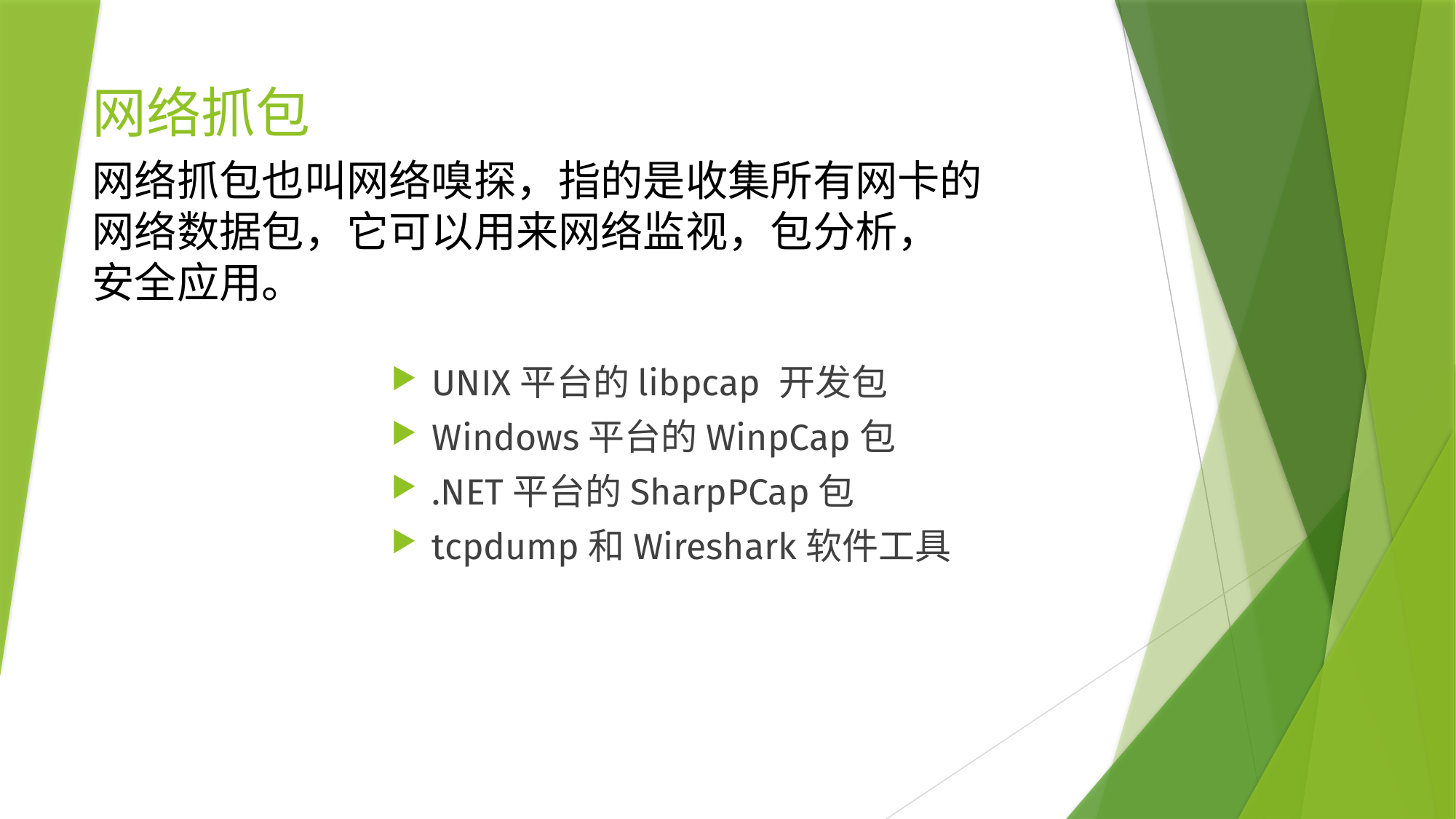

网络抓包
网络抓包也叫网络嗅探，指的是收集所有网卡的
网络数据包，它可以用来网络监视，包分析，
安全应用。
UNIX平台的libpcap 开发包
Windows平台的WinpCap包
.NET平台的SharpPCap包
tcpdump和Wireshark软件工具